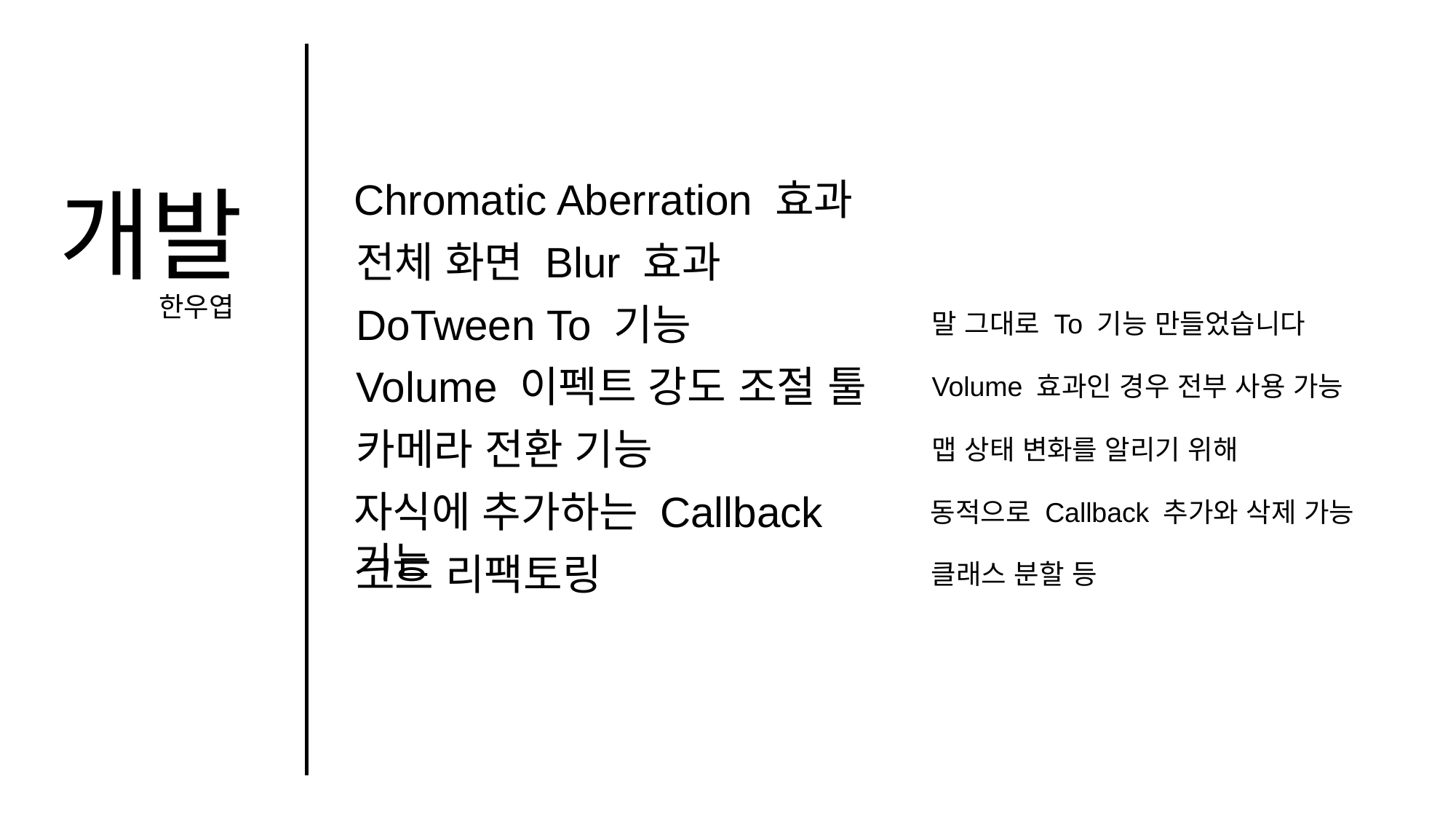

개발
Chromatic Aberration 효과
전체 화면 Blur 효과
한우엽
DoTween To 기능
말 그대로 To 기능 만들었습니다
Volume 이펙트 강도 조절 툴
Volume 효과인 경우 전부 사용 가능
카메라 전환 기능
맵 상태 변화를 알리기 위해
자식에 추가하는 Callback 기능
동적으로 Callback 추가와 삭제 가능
코드 리팩토링
클래스 분할 등